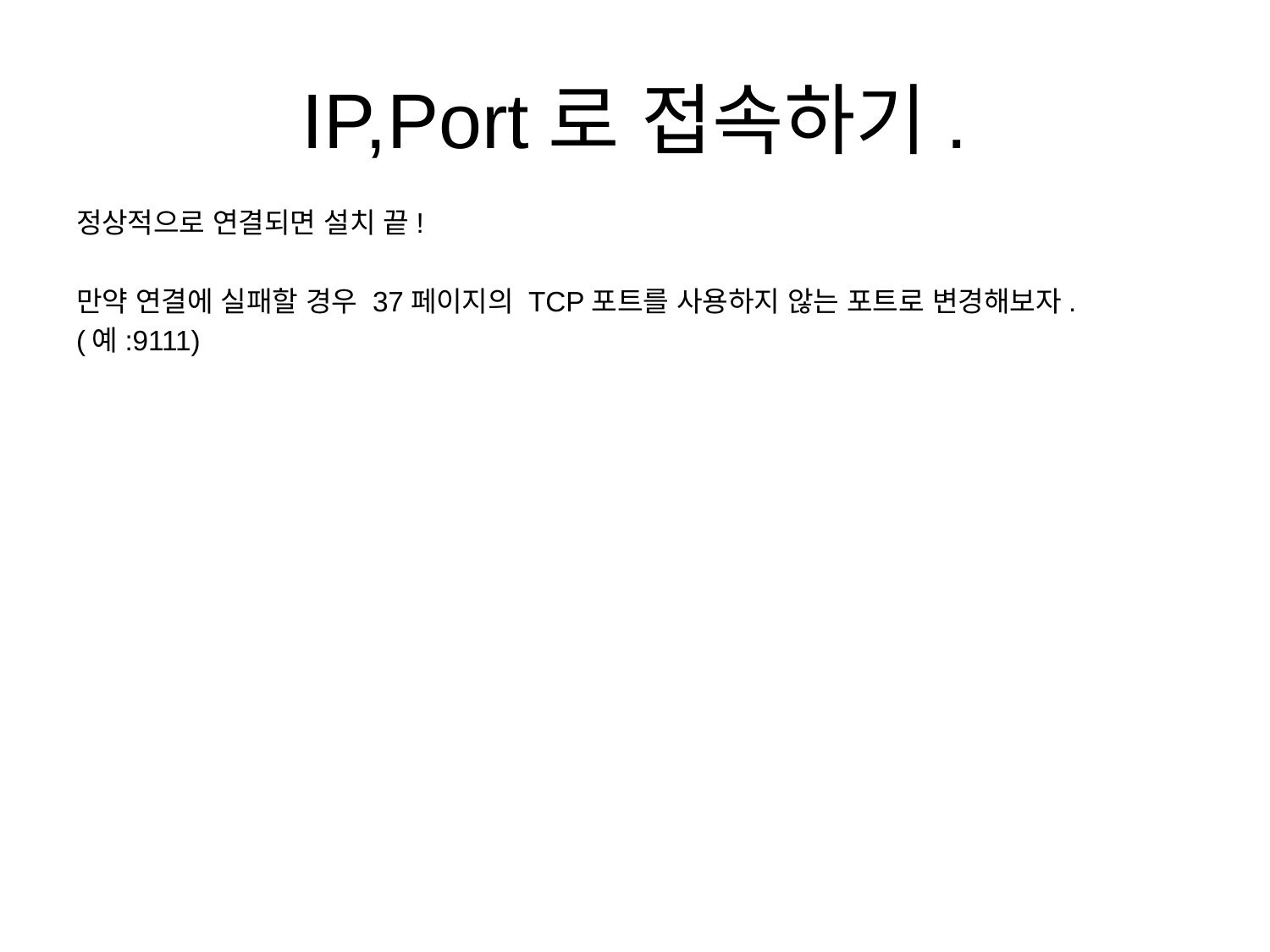

# IP,Port로 접속하기.
정상적으로 연결되면 설치 끝!

만약 연결에 실패할 경우 37페이지의 TCP포트를 사용하지 않는 포트로 변경해보자.
(예:9111)